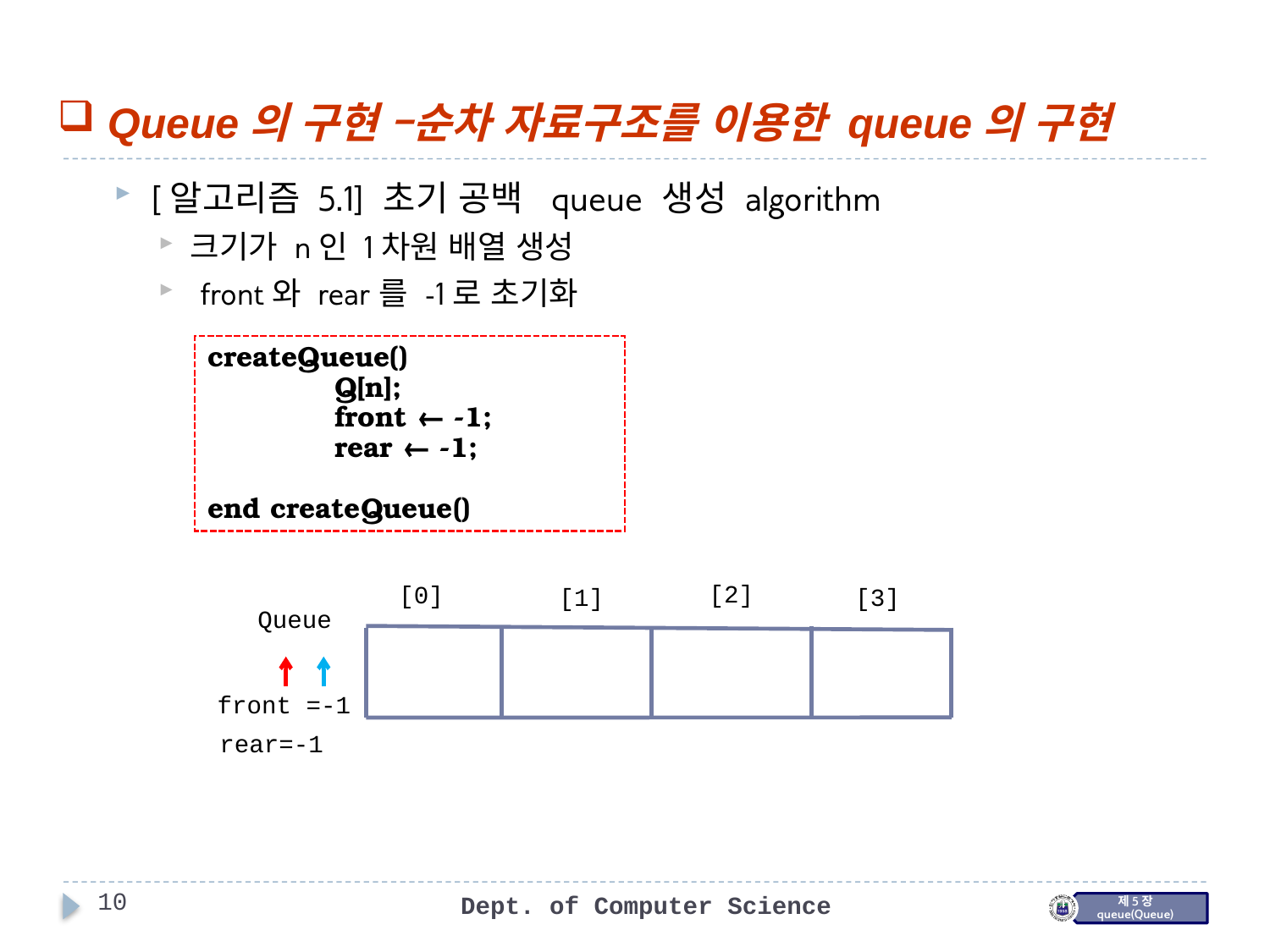

Queue의 구현 –순차 자료구조를 이용한 queue의 구현
[알고리즘 5.1] 초기 공백  queue 생성 algorithm
크기가 n인 1차원 배열 생성
 front와 rear를 -1로 초기화
createQueue()
	Q[n];
	front ← -1;
	rear ← -1;
end createQueue()
[2]
[0]
[1]
[3]
Queue
 front =-1
 rear=-1
10
Dept. of Computer Science